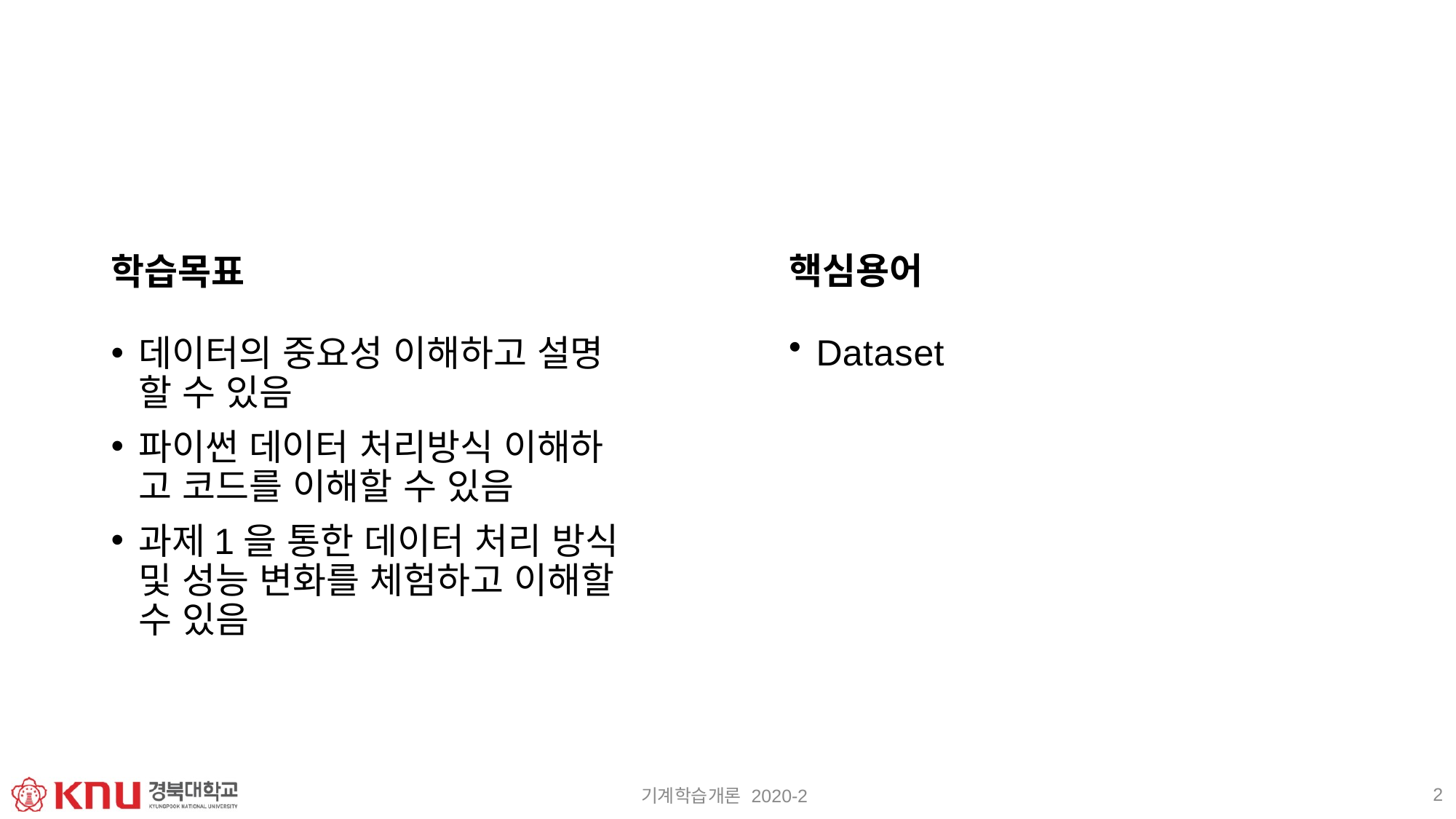

# 학습목표
핵심용어
Dataset
데이터의 중요성 이해하고 설명  할 수 있음
파이썬 데이터 처리방식 이해하  고 코드를 이해할 수 있음
과제1을 통한 데이터 처리 방식  및 성능 변화를 체험하고 이해할  수 있음
2
기계학습개론 2020-2